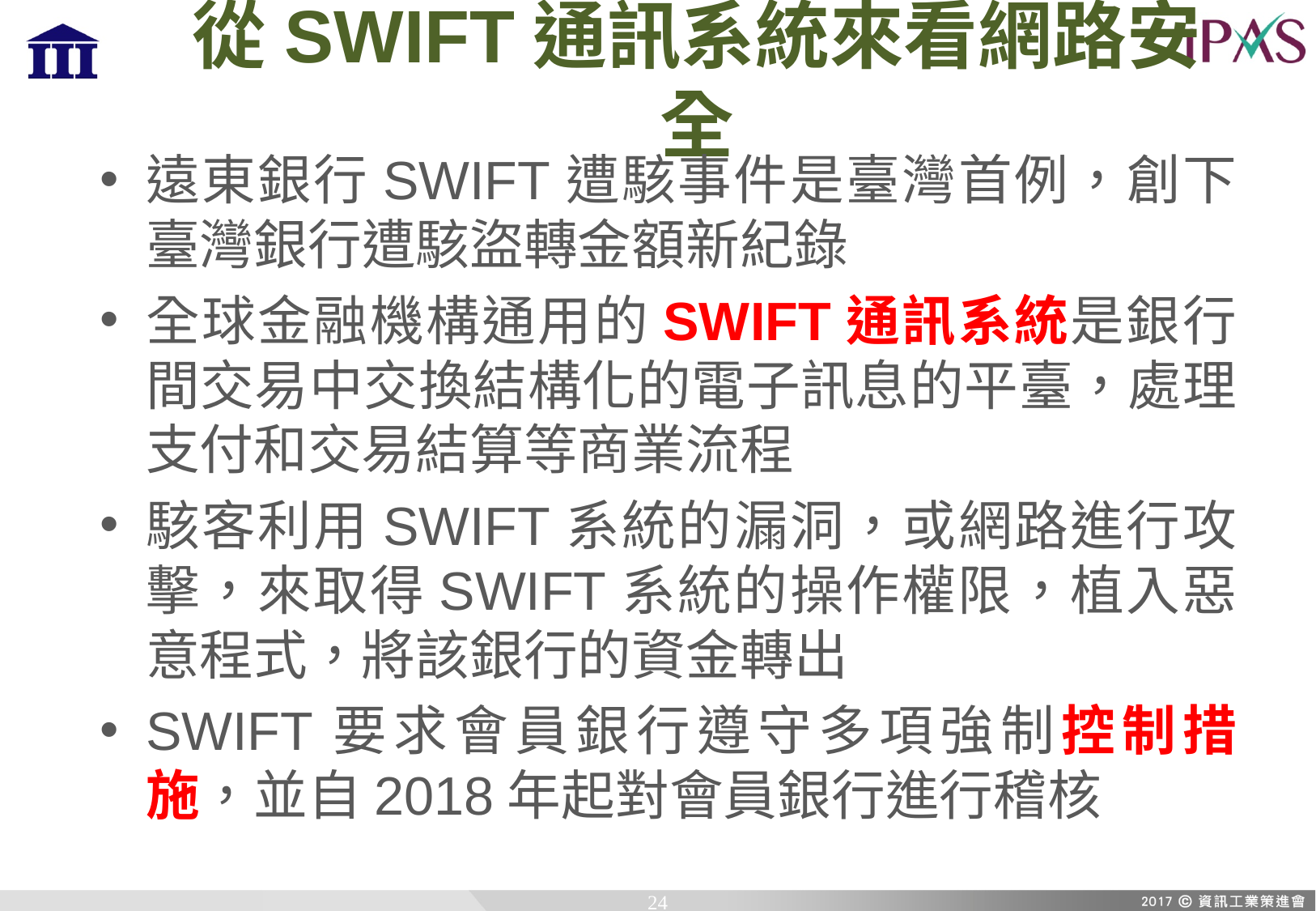

# 從SWIFT通訊系統來看網路安全
遠東銀行SWIFT遭駭事件是臺灣首例，創下臺灣銀行遭駭盜轉金額新紀錄
全球金融機構通用的SWIFT通訊系統是銀行間交易中交換結構化的電子訊息的平臺，處理支付和交易結算等商業流程
駭客利用SWIFT系統的漏洞，或網路進行攻擊，來取得SWIFT系統的操作權限，植入惡意程式，將該銀行的資金轉出
SWIFT要求會員銀行遵守多項強制控制措施，並自2018年起對會員銀行進行稽核
24